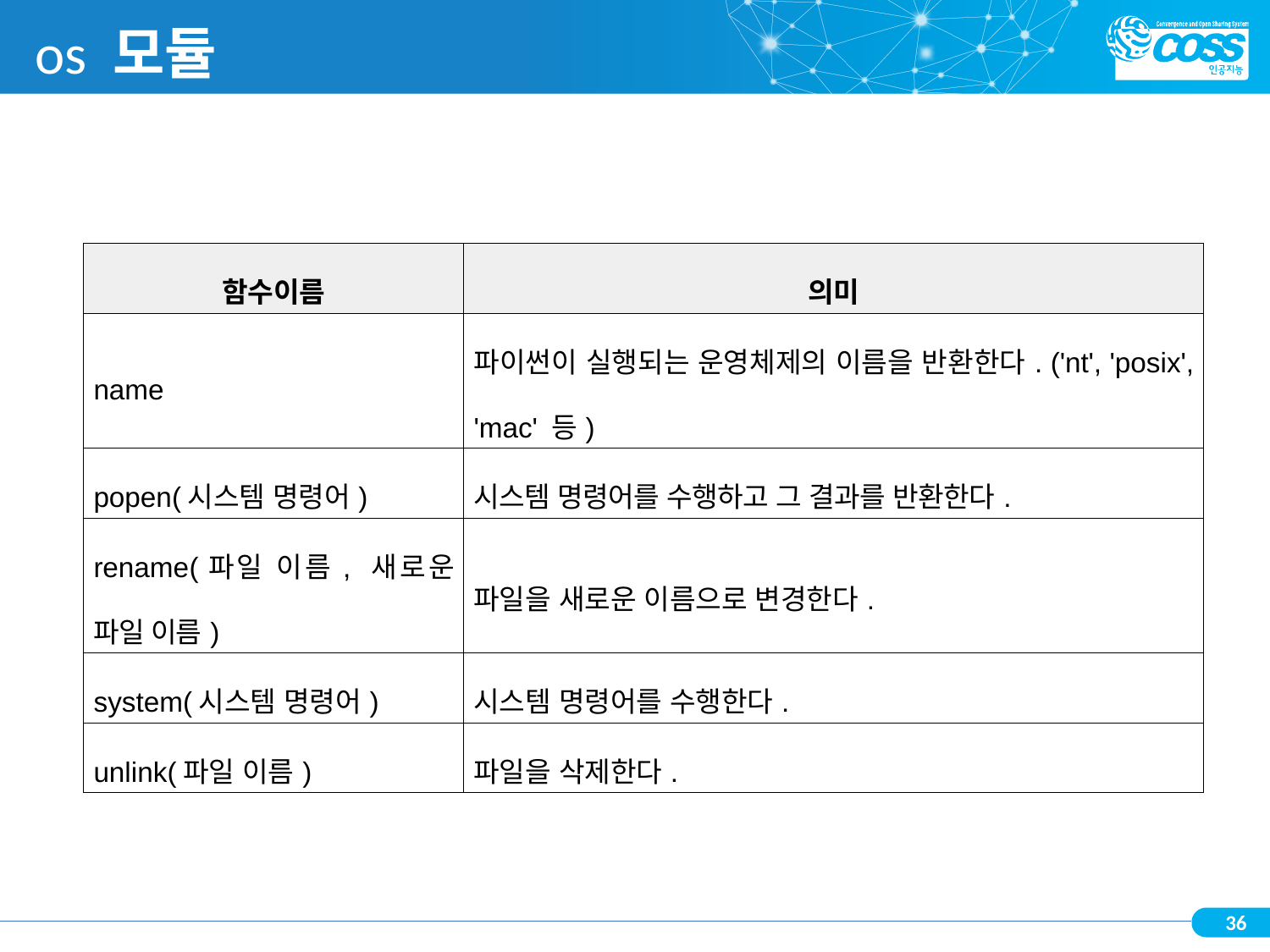

# os 모듈
| 함수이름 | 의미 |
| --- | --- |
| name | 파이썬이 실행되는 운영체제의 이름을 반환한다. ('nt', 'posix', 'mac' 등) |
| popen(시스템 명령어) | 시스템 명령어를 수행하고 그 결과를 반환한다. |
| rename(파일 이름, 새로운 파일 이름) | 파일을 새로운 이름으로 변경한다. |
| system(시스템 명령어) | 시스템 명령어를 수행한다. |
| unlink(파일 이름) | 파일을 삭제한다. |
36